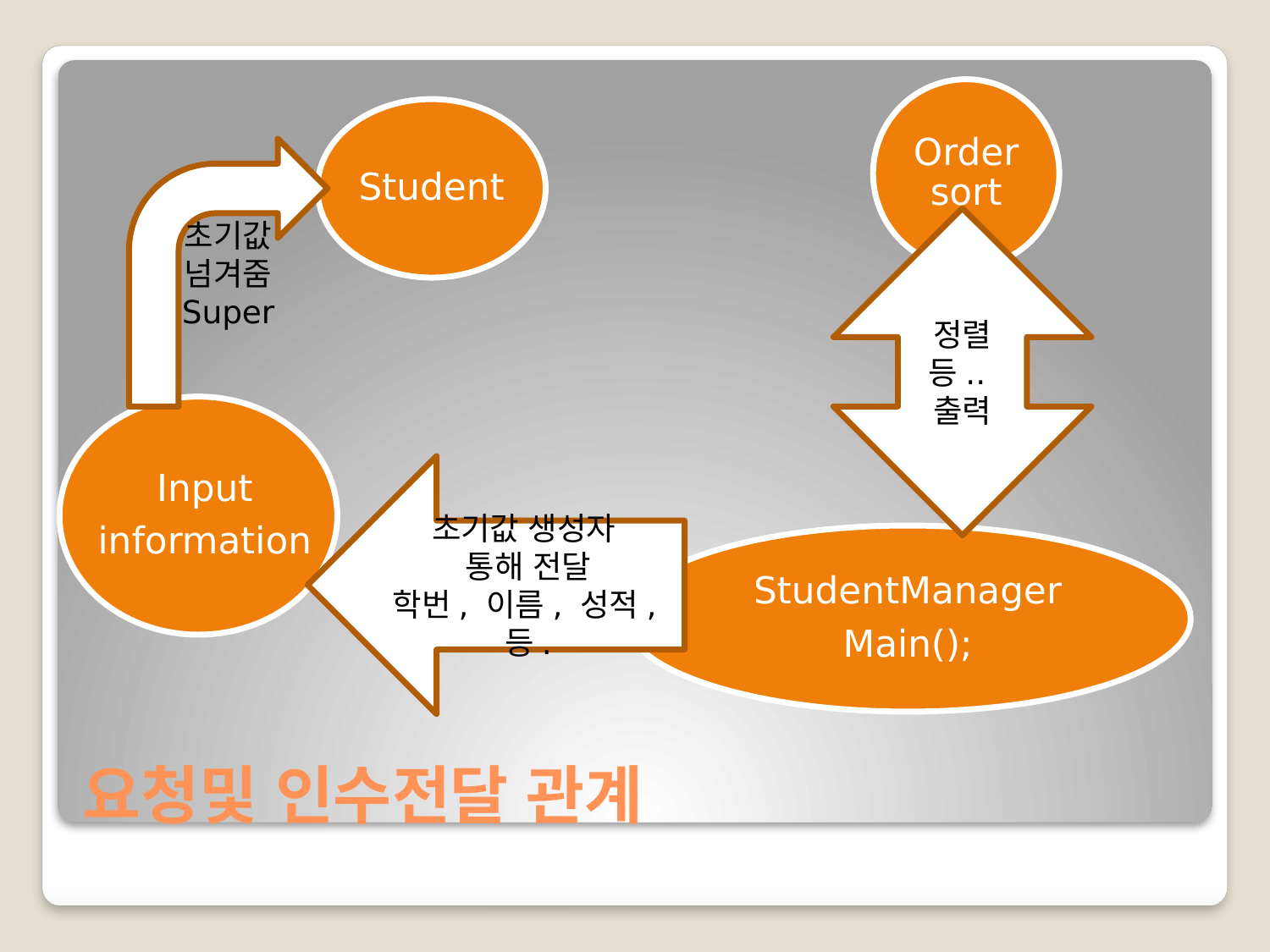

Ordersort

Student
초기값
넘겨줌
Super
정렬
등..
출력

Input
information
초기값 생성자
통해 전달
학번, 이름, 성적,등.

StudentManager
Main();
# 요청및 인수전달 관계